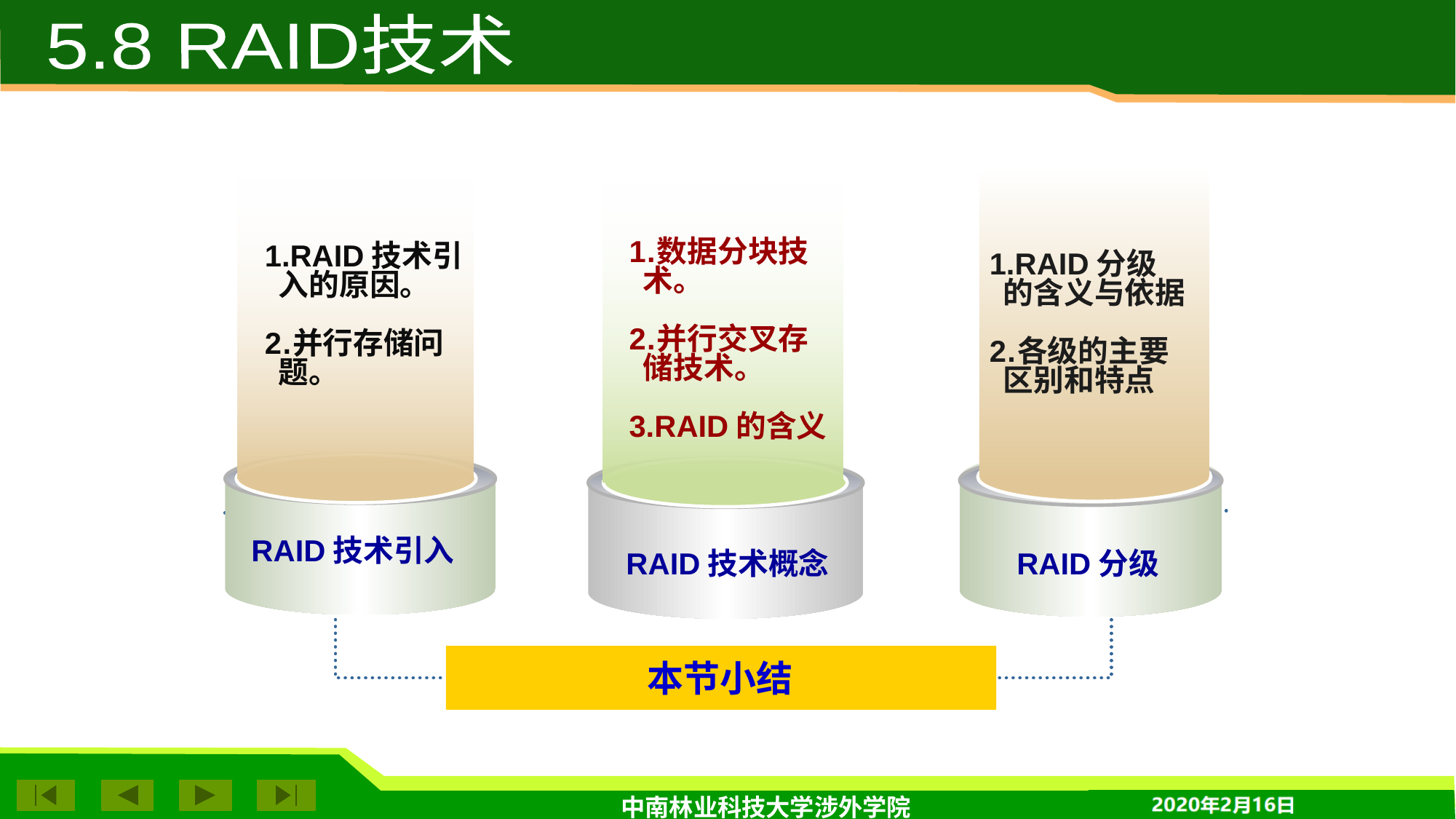

5.8 RAID技术

RAID分级的含义与依据

各级的主要区别和特点
数据分块技术。

并行交叉存储技术。

RAID的含义
RAID技术引入的原因。

并行存储问题。

RAID技术引入
RAID分级
RAID技术概念

本节小结